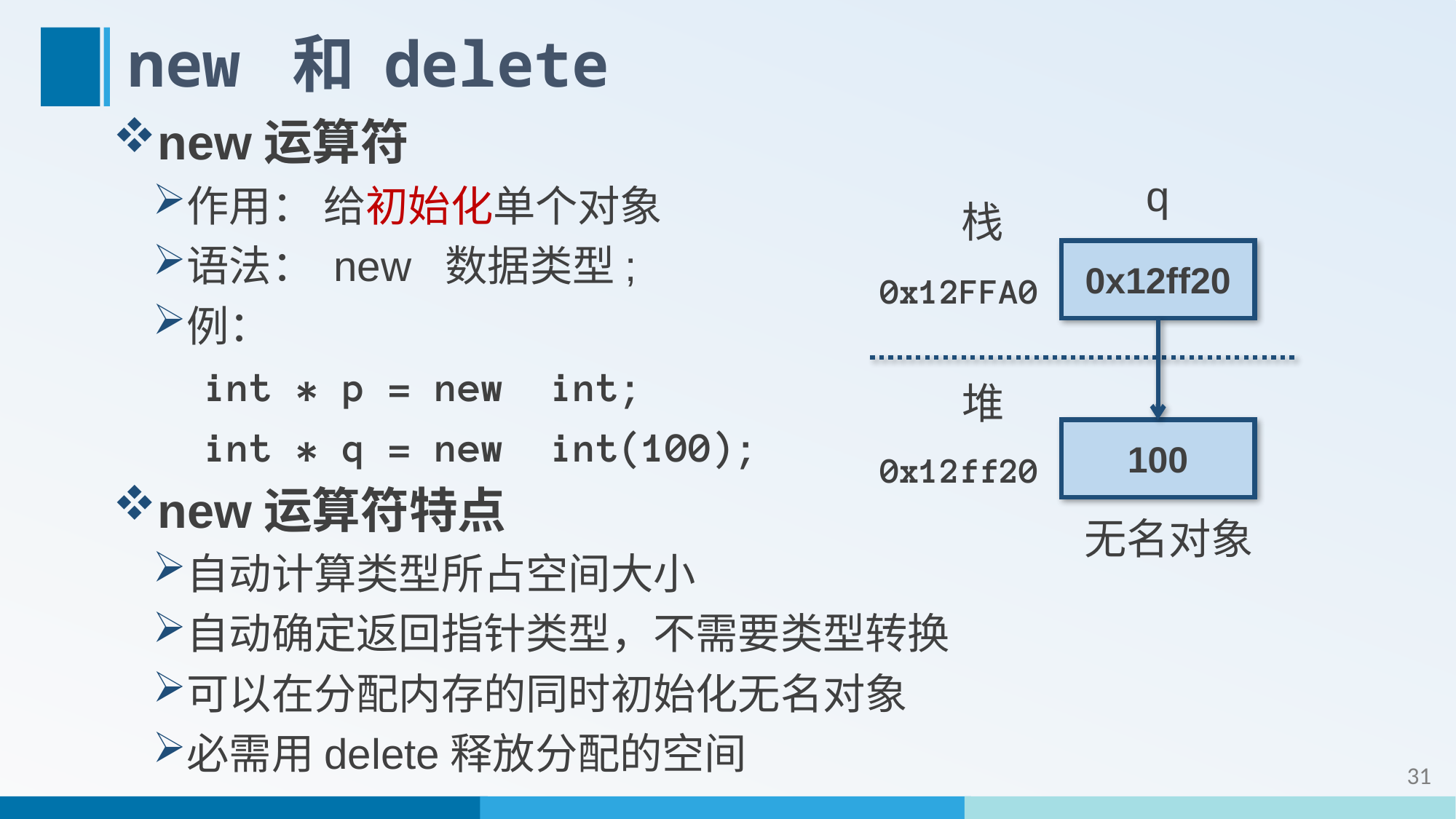

# new 和 delete
new运算符
作用： 给初始化单个对象
语法： new  数据类型;
例：
int * p = new  int;
int * q = new  int(100);
new运算符特点
自动计算类型所占空间大小
自动确定返回指针类型，不需要类型转换
可以在分配内存的同时初始化无名对象
必需用delete释放分配的空间
q
栈
0x12ff20
0x12FFA0
堆
100
0x12ff20
无名对象